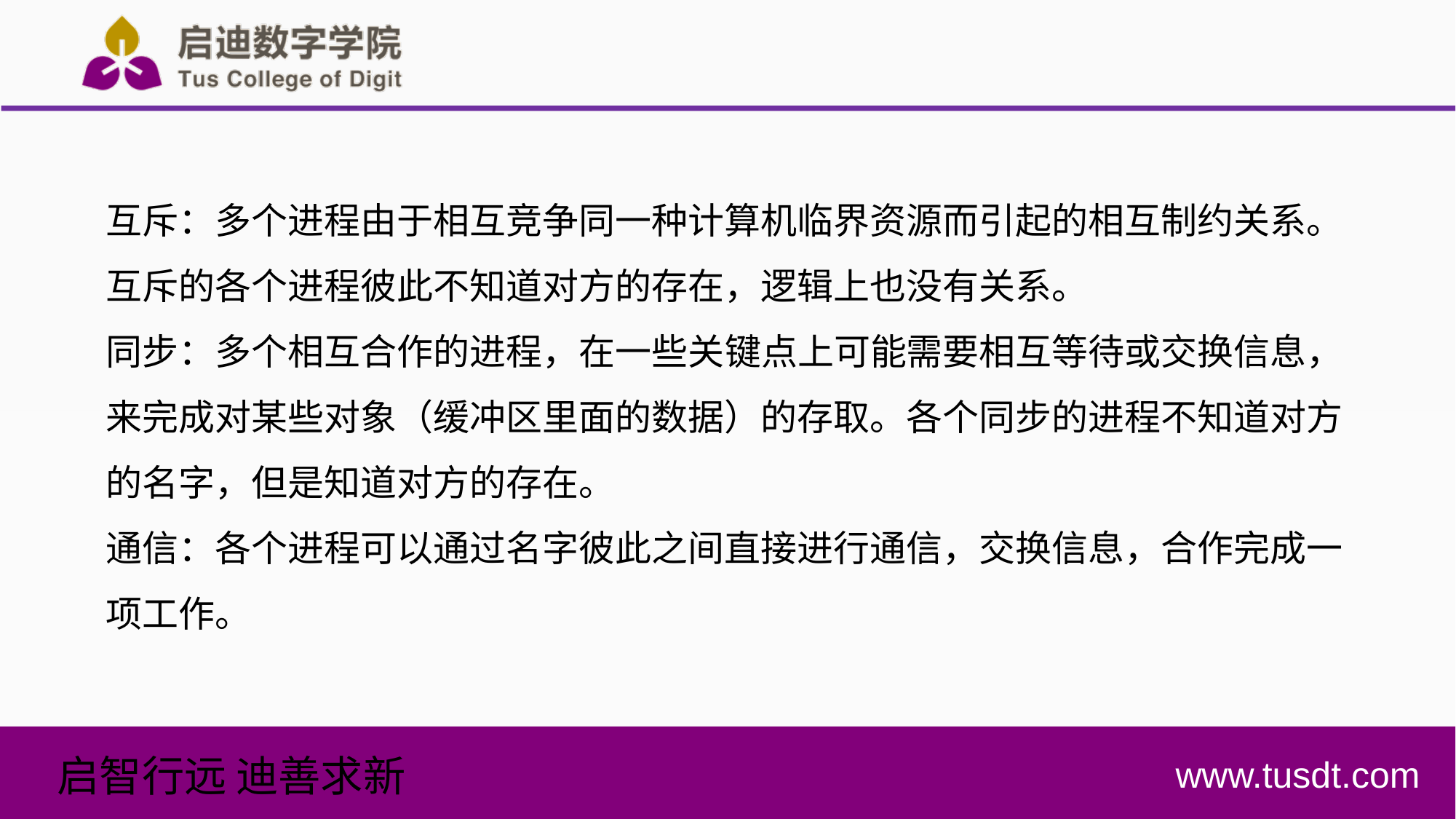

互斥：多个进程由于相互竞争同一种计算机临界资源而引起的相互制约关系。互斥的各个进程彼此不知道对方的存在，逻辑上也没有关系。
同步：多个相互合作的进程，在一些关键点上可能需要相互等待或交换信息，来完成对某些对象（缓冲区里面的数据）的存取。各个同步的进程不知道对方的名字，但是知道对方的存在。
通信：各个进程可以通过名字彼此之间直接进行通信，交换信息，合作完成一项工作。